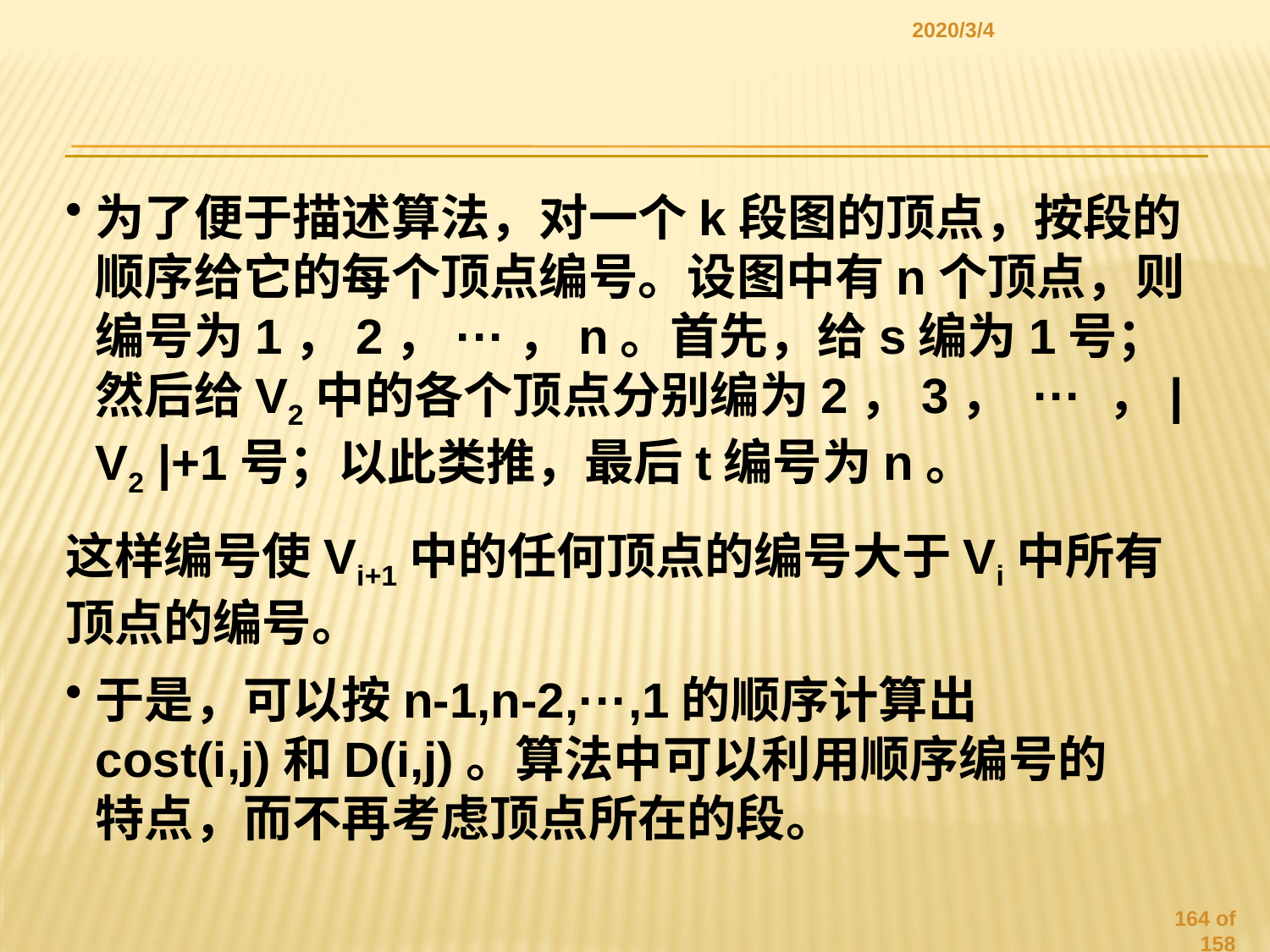

2020/3/4
#
为了便于描述算法，对一个k段图的顶点，按段的顺序给它的每个顶点编号。设图中有n个顶点，则编号为1，2，···，n。首先，给s编为1号；然后给V2中的各个顶点分别编为2，3， ··· ，| V2 |+1号；以此类推，最后t编号为n。
这样编号使Vi+1中的任何顶点的编号大于Vi中所有顶点的编号。
于是，可以按n-1,n-2,···,1的顺序计算出cost(i,j)和D(i,j)。算法中可以利用顺序编号的特点，而不再考虑顶点所在的段。
164 of 158